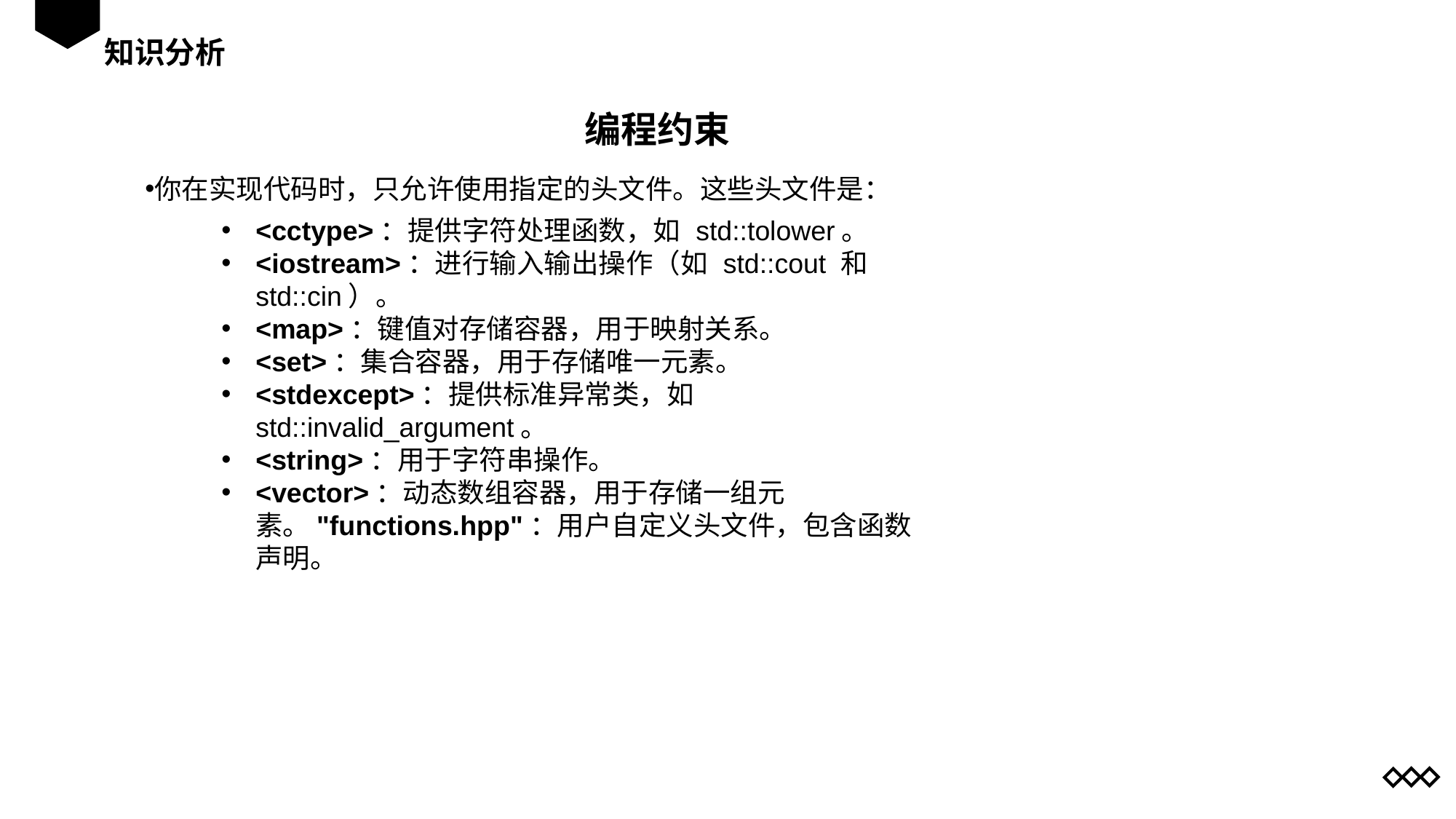

知识分析
编程约束
你在实现代码时，只允许使用指定的头文件。这些头文件是：
<cctype>：提供字符处理函数，如 std::tolower。
<iostream>：进行输入输出操作（如 std::cout 和 std::cin）。
<map>：键值对存储容器，用于映射关系。
<set>：集合容器，用于存储唯一元素。
<stdexcept>：提供标准异常类，如 std::invalid_argument。
<string>：用于字符串操作。
<vector>：动态数组容器，用于存储一组元素。"functions.hpp"：用户自定义头文件，包含函数声明。